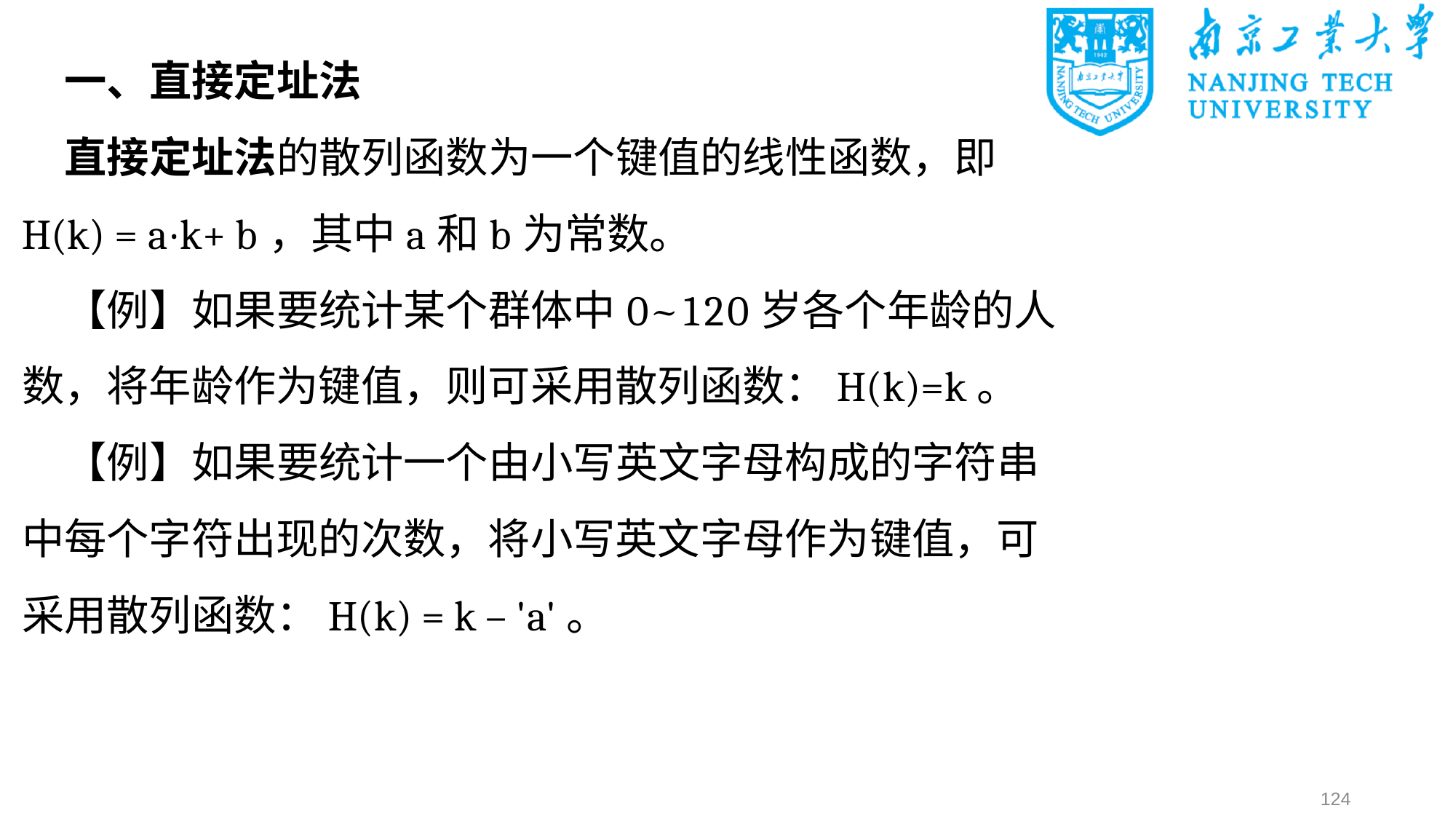

一、直接定址法
直接定址法的散列函数为一个键值的线性函数，即H(k) = a·k+ b，其中a和b为常数。
【例】如果要统计某个群体中0~120岁各个年龄的人数，将年龄作为键值，则可采用散列函数：H(k)=k。
【例】如果要统计一个由小写英文字母构成的字符串中每个字符出现的次数，将小写英文字母作为键值，可采用散列函数：H(k) = k – 'a'。
124